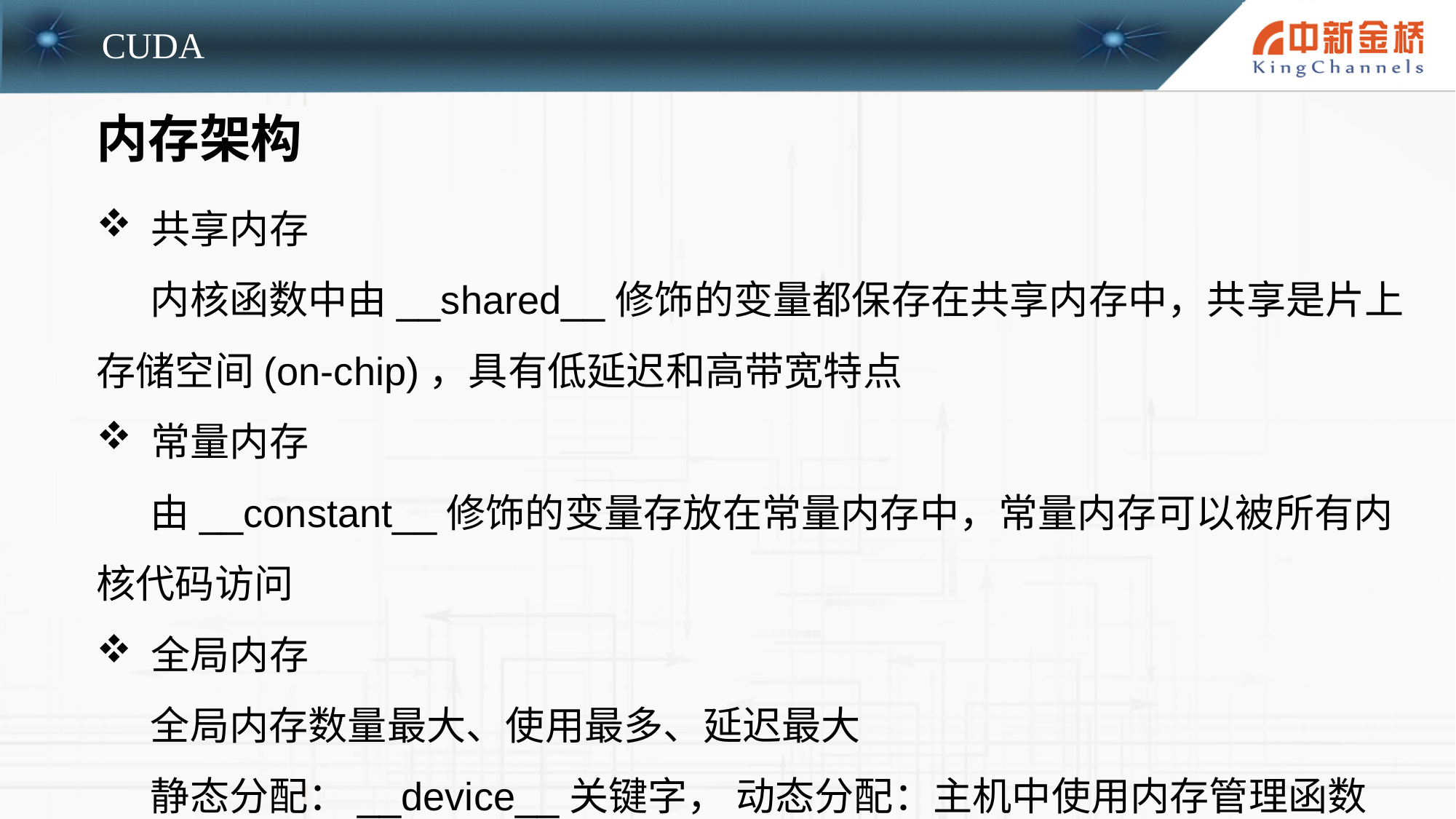

内存架构
共享内存
     内核函数中由__shared__修饰的变量都保存在共享内存中，共享是片上存储空间(on-chip)，具有低延迟和高带宽特点
常量内存
     由__constant__修饰的变量存放在常量内存中，常量内存可以被所有内核代码访问
全局内存
     全局内存数量最大、使用最多、延迟最大
     静态分配：__device__关键字， 动态分配：主机中使用内存管理函数